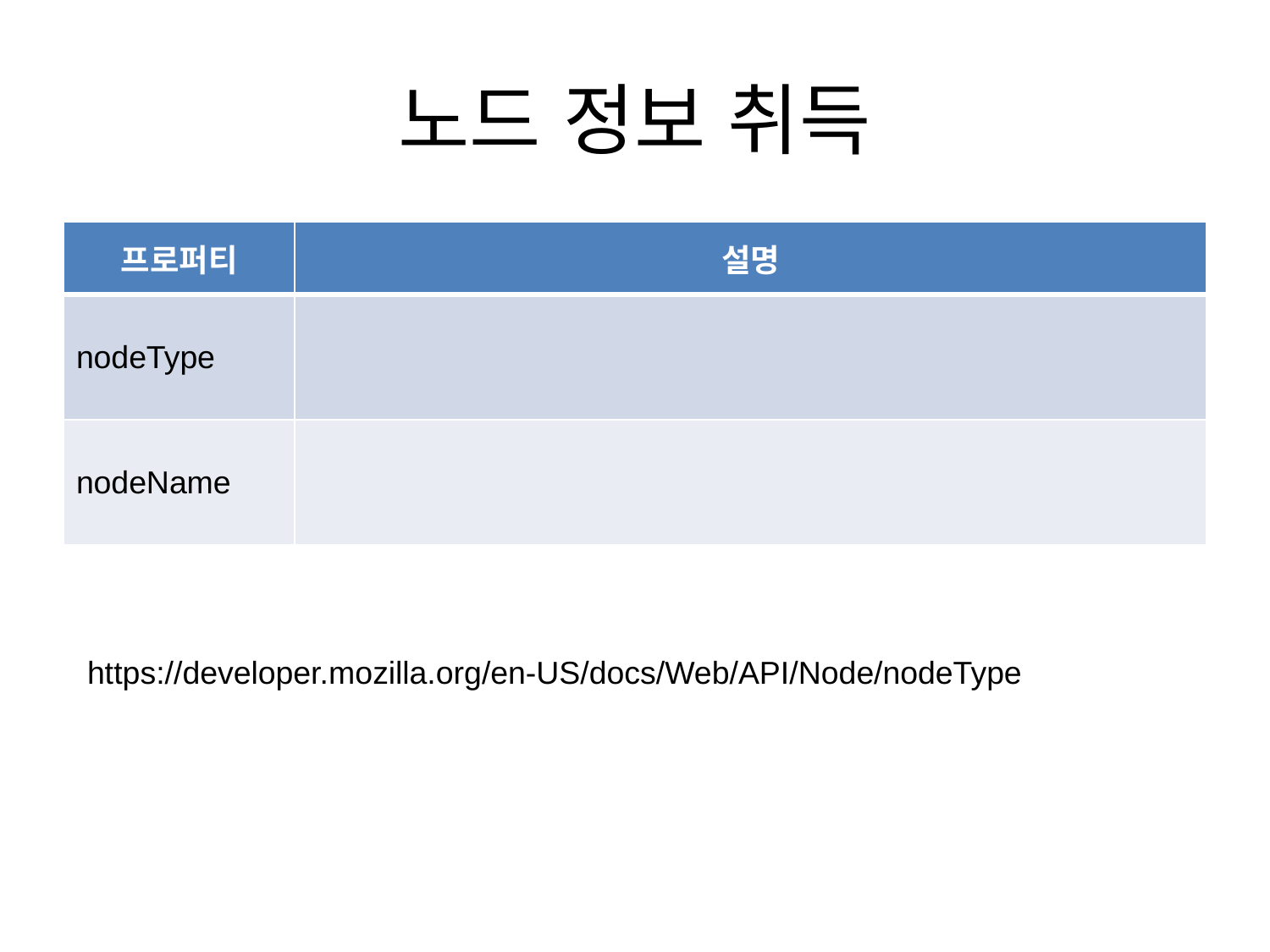

# 노드 정보 취득
| 프로퍼티 | 설명 |
| --- | --- |
| nodeType |  |
| nodeName |  |
https://developer.mozilla.org/en-US/docs/Web/API/Node/nodeType